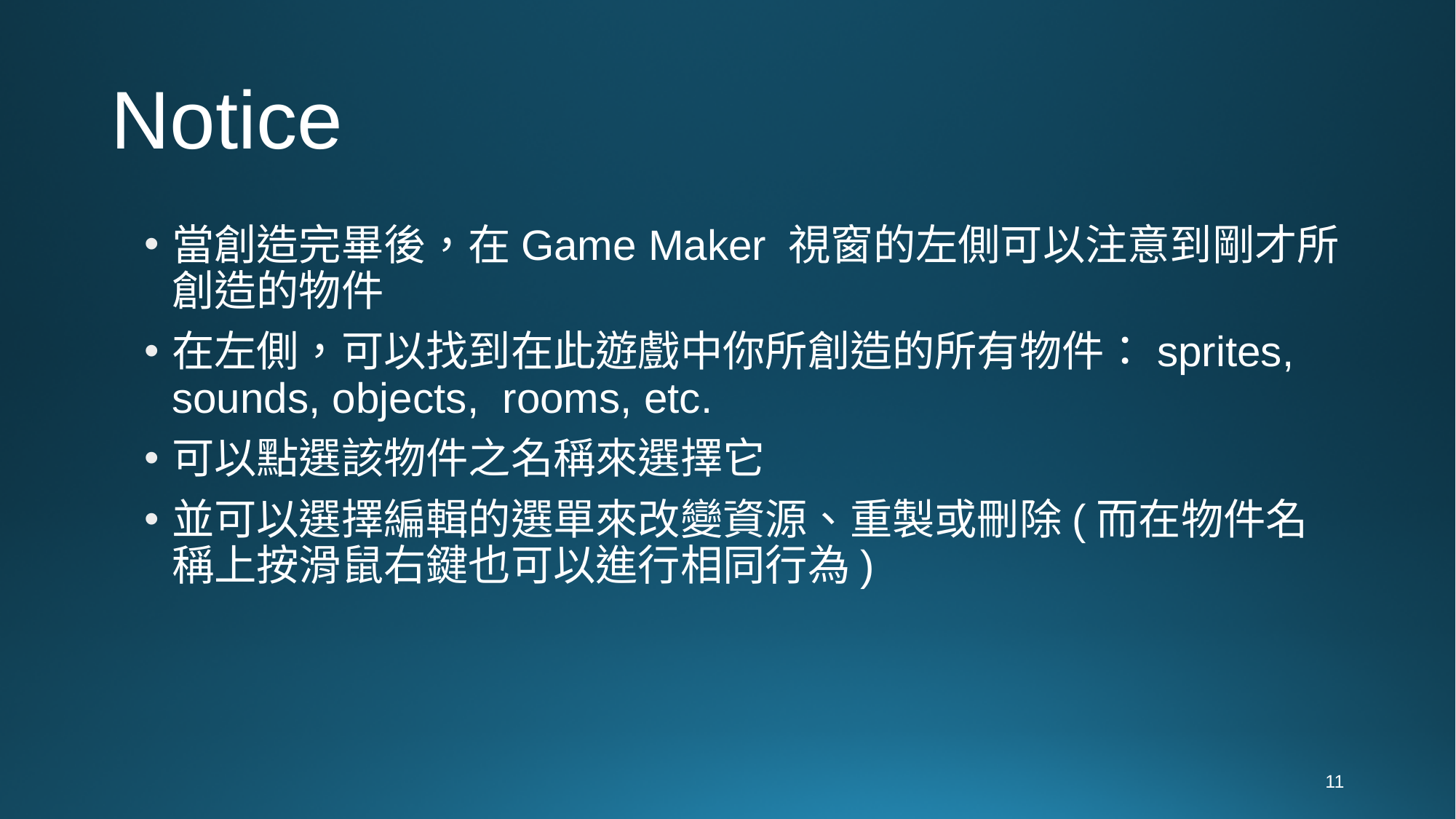

# Notice
當創造完畢後，在Game Maker 視窗的左側可以注意到剛才所創造的物件
在左側，可以找到在此遊戲中你所創造的所有物件：sprites, sounds, objects,  rooms, etc.
可以點選該物件之名稱來選擇它
並可以選擇編輯的選單來改變資源、重製或刪除(而在物件名稱上按滑鼠右鍵也可以進行相同行為)
11